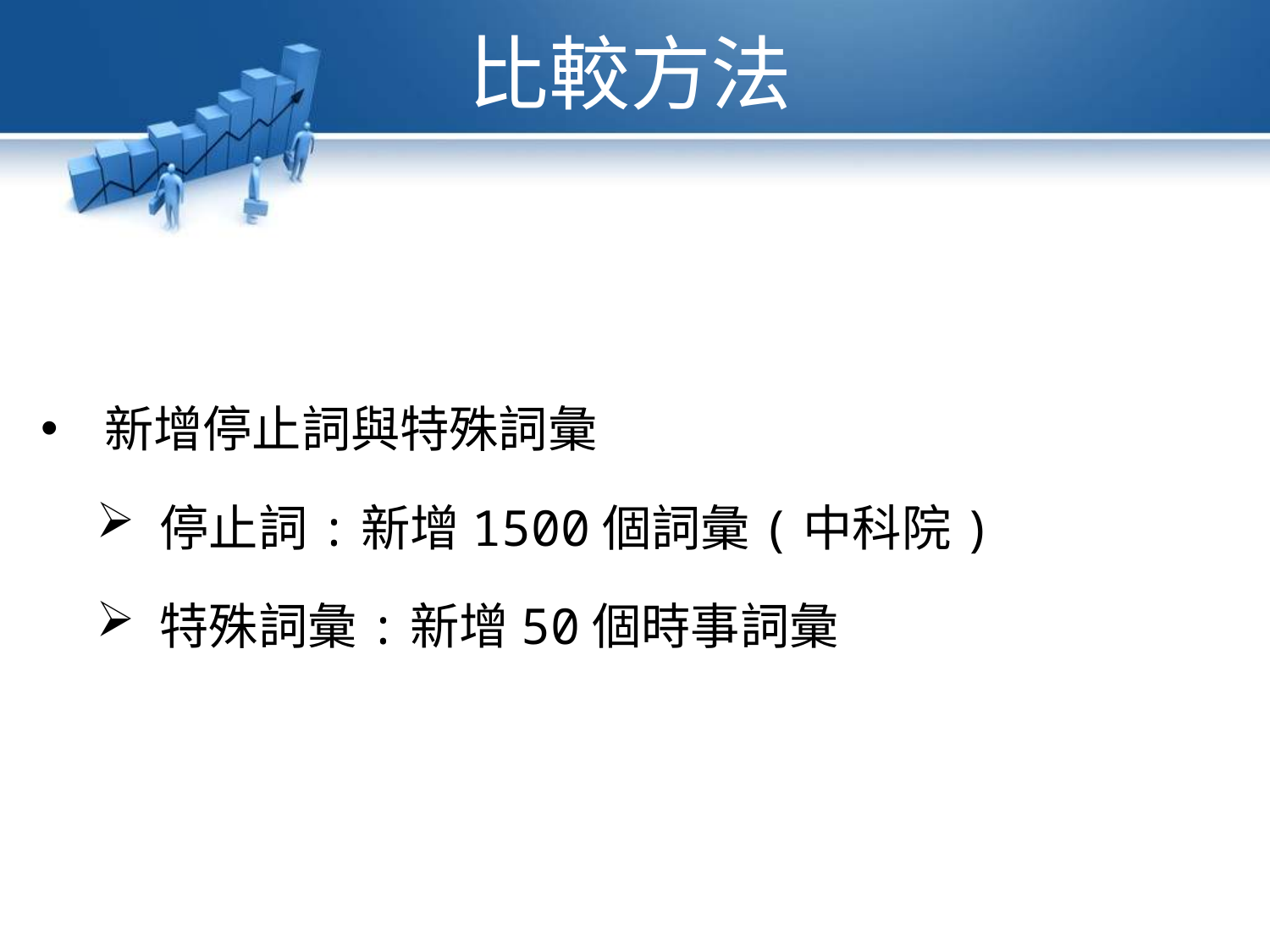

比較方法

新增停止詞與特殊詞彙
停止詞:新增1500個詞彙(中科院)
特殊詞彙:新增50個時事詞彙